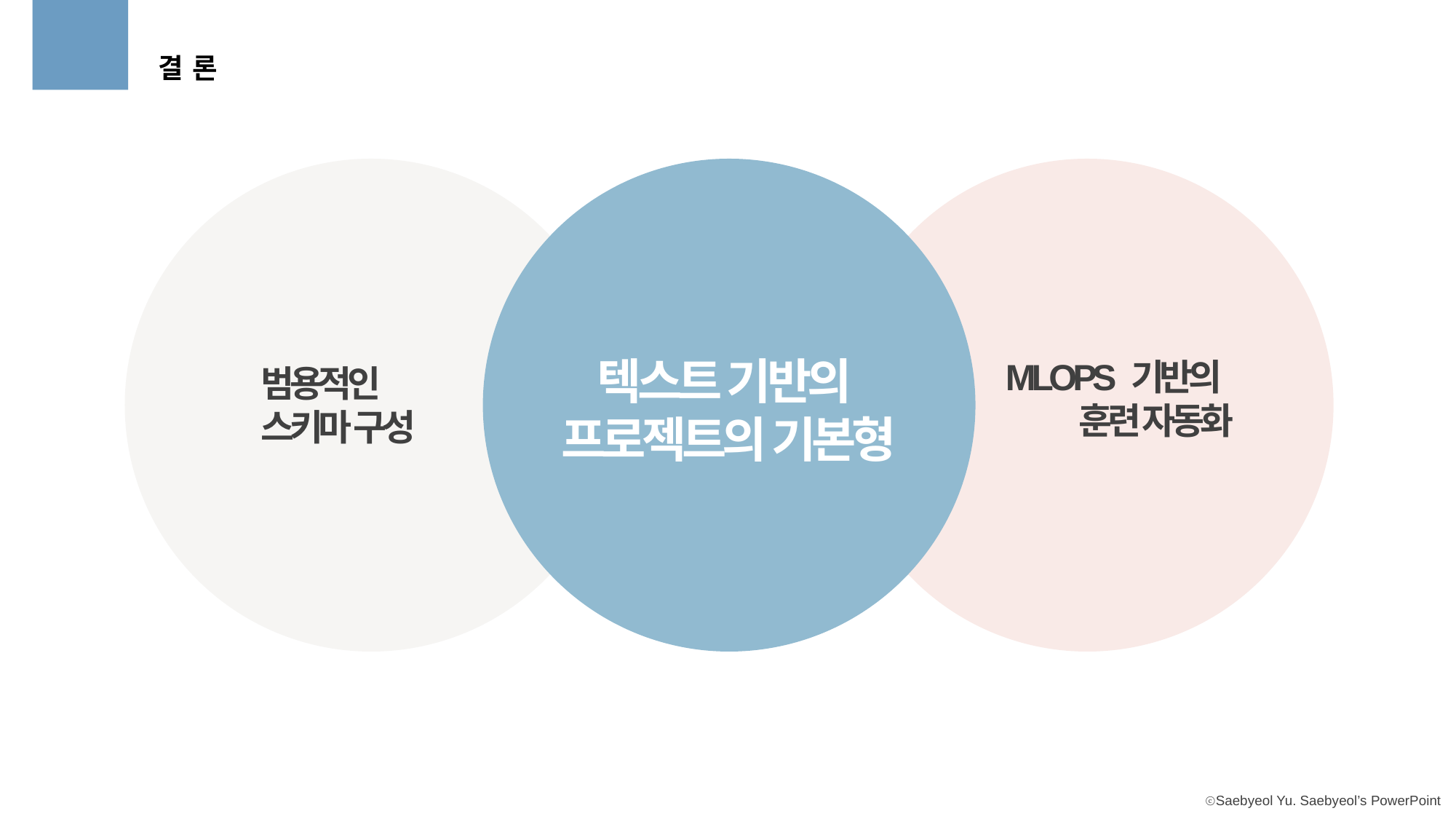

결론

텍스트 기반의
프로젝트의 기본형
MLOPS 기반의
훈련 자동화
범용적인
스키마 구성